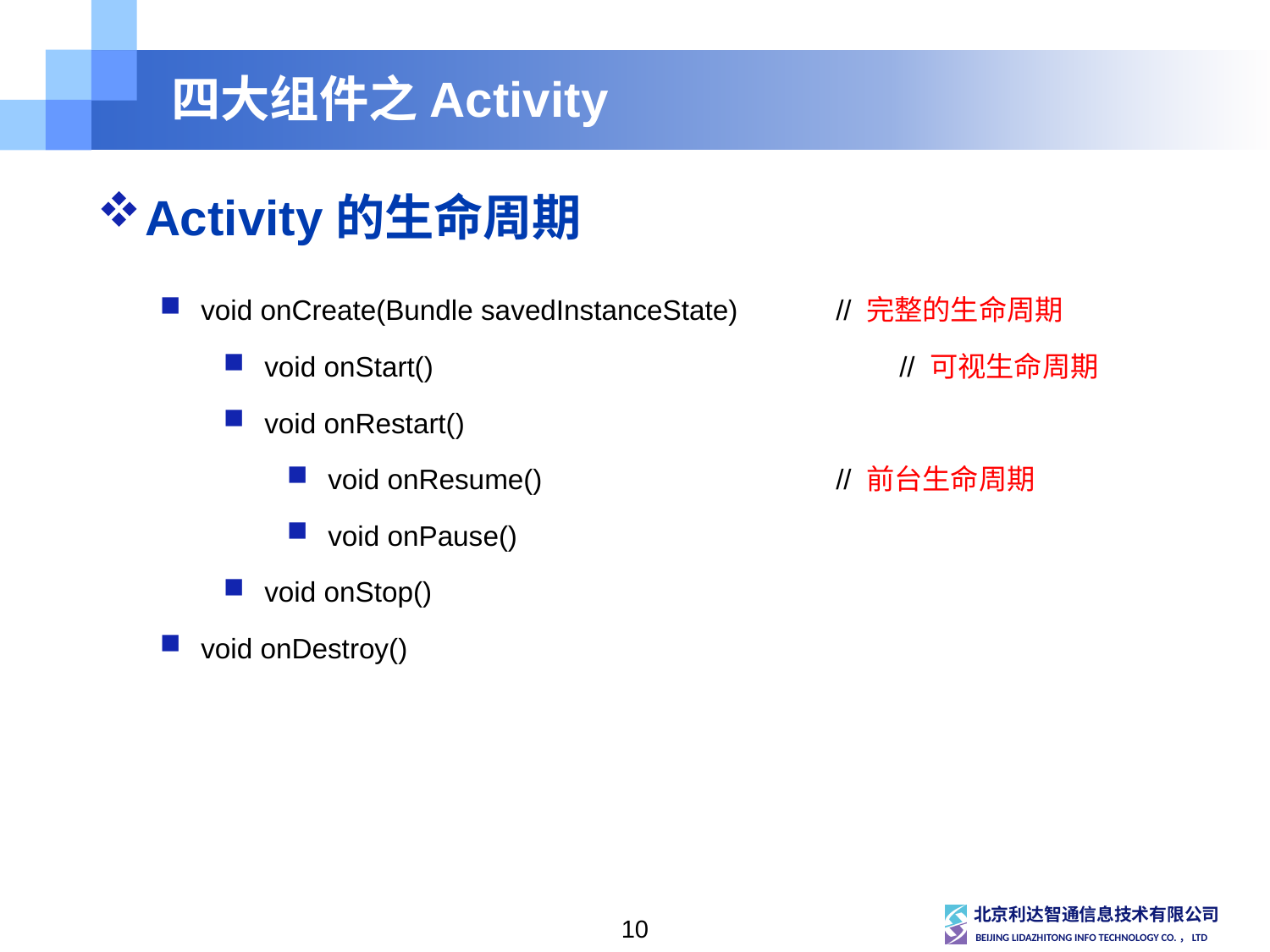

# 四大组件之Activity
Activity的生命周期

void onCreate(Bundle savedInstanceState) 	// 完整的生命周期
void onStart() 				// 可视生命周期
void onRestart()
void onResume() 			// 前台生命周期
void onPause()
void onStop()
void onDestroy()
10